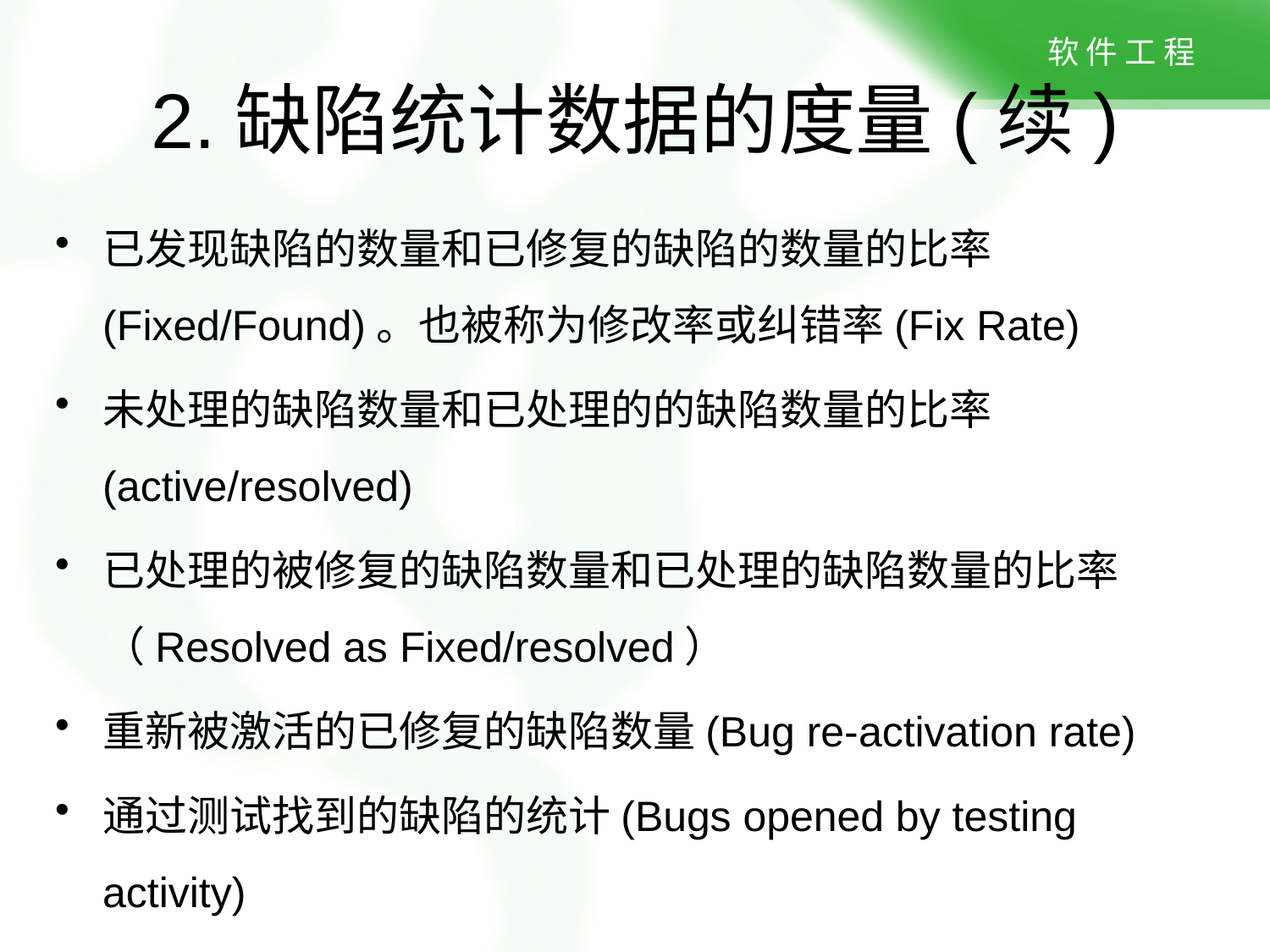

# 2.缺陷统计数据的度量(续)
已发现缺陷的数量和已修复的缺陷的数量的比率 (Fixed/Found)。也被称为修改率或纠错率(Fix Rate)
未处理的缺陷数量和已处理的的缺陷数量的比率 (active/resolved)
已处理的被修复的缺陷数量和已处理的缺陷数量的比率（Resolved as Fixed/resolved）
重新被激活的已修复的缺陷数量(Bug re-activation rate)
通过测试找到的缺陷的统计(Bugs opened by testing activity)